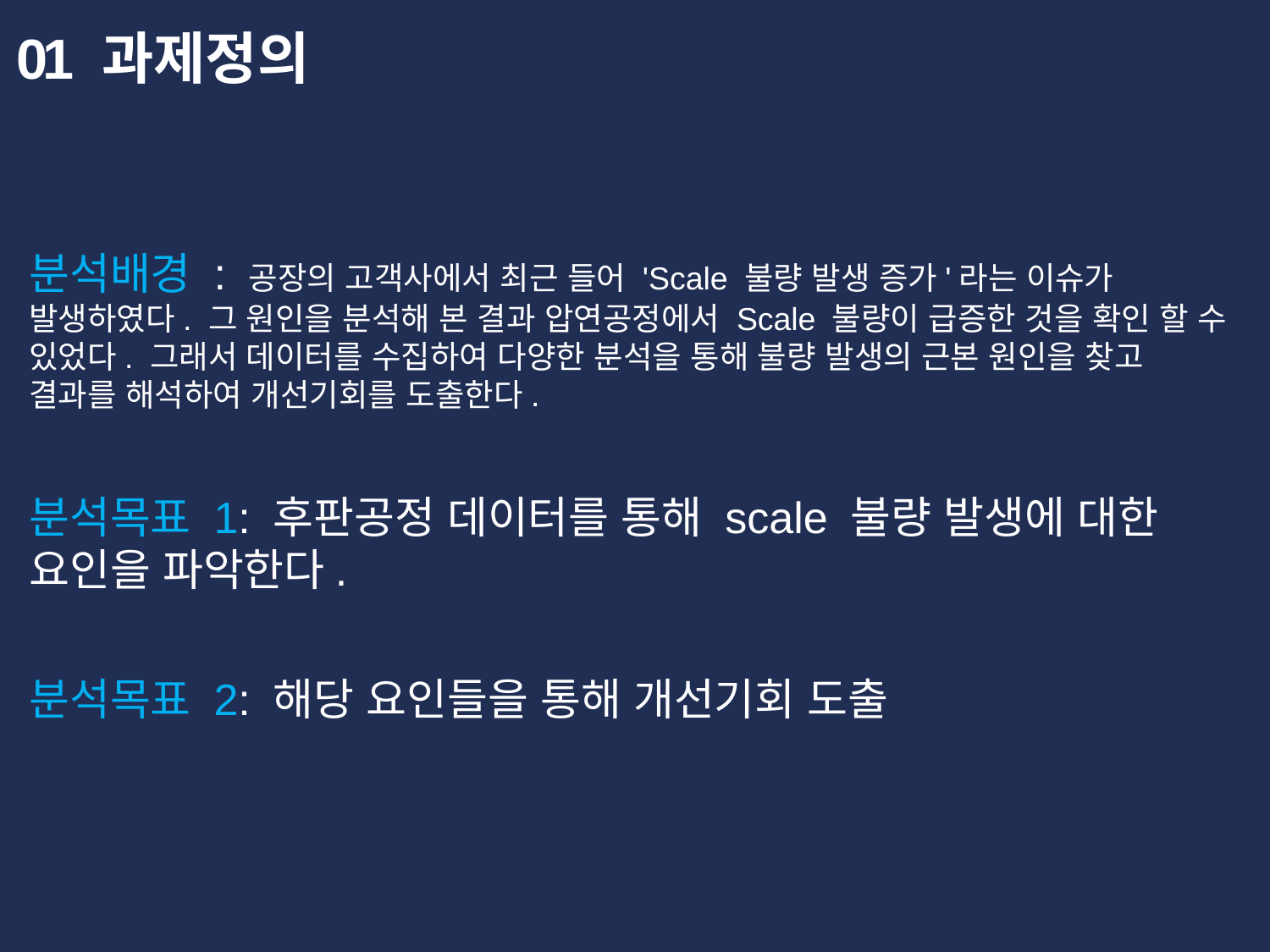

01
과제정의
분석배경 : 공장의 고객사에서 최근 들어 'Scale 불량 발생 증가'라는 이슈가 발생하였다. 그 원인을 분석해 본 결과 압연공정에서 Scale 불량이 급증한 것을 확인 할 수 있었다. 그래서 데이터를 수집하여 다양한 분석을 통해 불량 발생의 근본 원인을 찾고 결과를 해석하여 개선기회를 도출한다.

분석목표 1: 후판공정 데이터를 통해 scale 불량 발생에 대한 요인을 파악한다.

분석목표 2: 해당 요인들을 통해 개선기회 도출